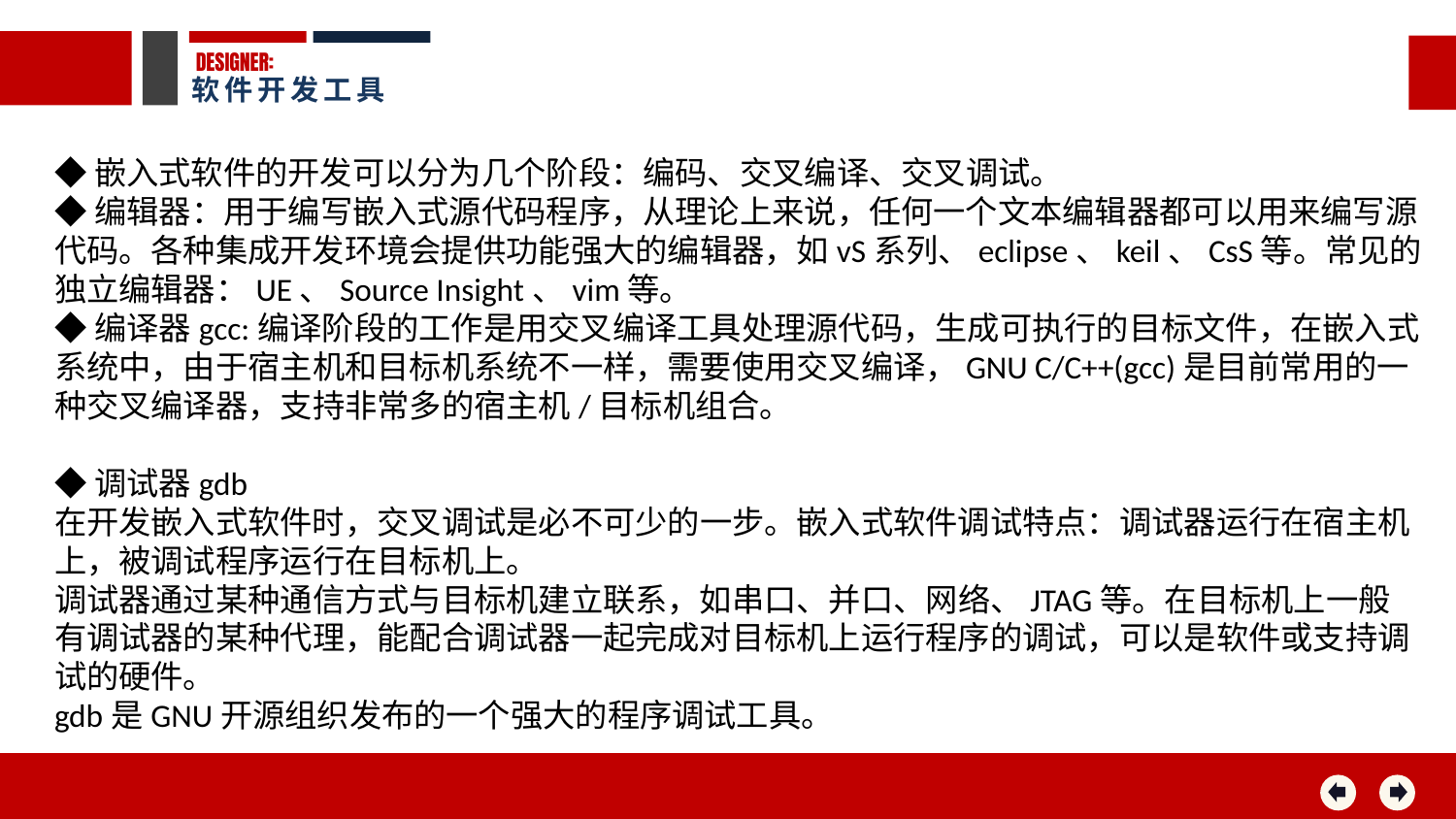

DESIGNER:
软件开发工具
◆嵌入式软件的开发可以分为几个阶段：编码、交叉编译、交叉调试。
◆编辑器：用于编写嵌入式源代码程序，从理论上来说，任何一个文本编辑器都可以用来编写源代码。各种集成开发环境会提供功能强大的编辑器，如vS系列、eclipse、keil、CsS等。常见的独立编辑器：UE、Source Insight、vim等。
◆编译器gcc:编译阶段的工作是用交叉编译工具处理源代码，生成可执行的目标文件，在嵌入式系统中，由于宿主机和目标机系统不一样，需要使用交叉编译，GNU C/C++(gcc)是目前常用的一种交叉编译器，支持非常多的宿主机/目标机组合。

◆调试器gdb
在开发嵌入式软件时，交叉调试是必不可少的一步。嵌入式软件调试特点：调试器运行在宿主机上，被调试程序运行在目标机上。
调试器通过某种通信方式与目标机建立联系，如串口、并口、网络、JTAG等。在目标机上一般有调试器的某种代理，能配合调试器一起完成对目标机上运行程序的调试，可以是软件或支持调试的硬件。
gdb是GNU开源组织发布的一个强大的程序调试工具。